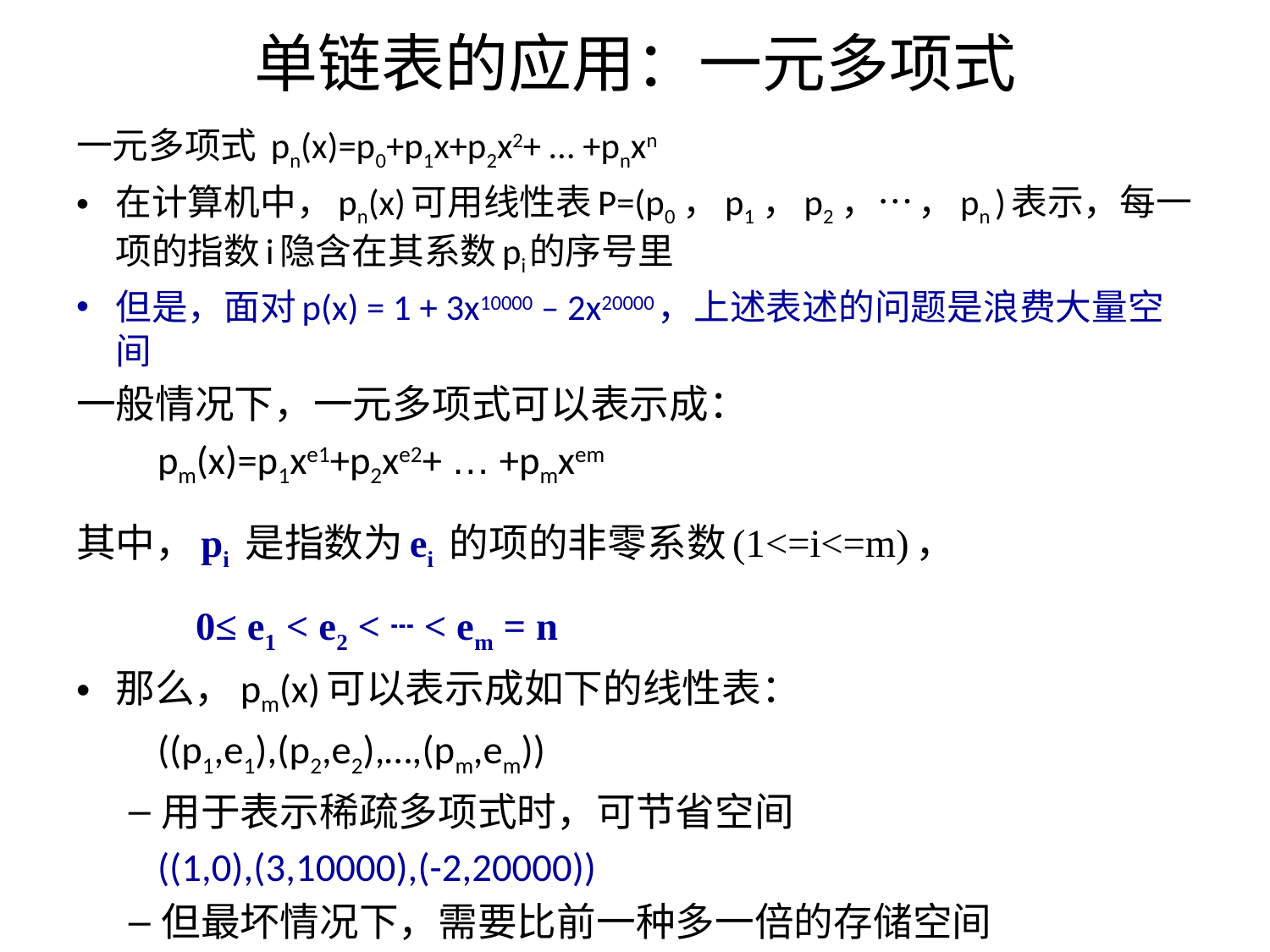

# 单链表的应用：一元多项式
一元多项式 pn(x)=p0+p1x+p2x2+ … +pnxn
在计算机中，pn(x)可用线性表P=(p0 ，p1 ，p2 ，… ，pn )表示，每一项的指数i隐含在其系数pi的序号里
但是，面对p(x) = 1 + 3x10000 – 2x20000，上述表述的问题是浪费大量空间
一般情况下，一元多项式可以表示成：
	pm(x)=p1xe1+p2xe2+ … +pmxem
其中，pi 是指数为ei 的项的非零系数(1<=i<=m)，
            0≤ e1 < e2 < ┄ < em = n
那么，pm(x)可以表示成如下的线性表：
	((p1,e1),(p2,e2),…,(pm,em))
用于表示稀疏多项式时，可节省空间
	((1,0),(3,10000),(-2,20000))
但最坏情况下，需要比前一种多一倍的存储空间